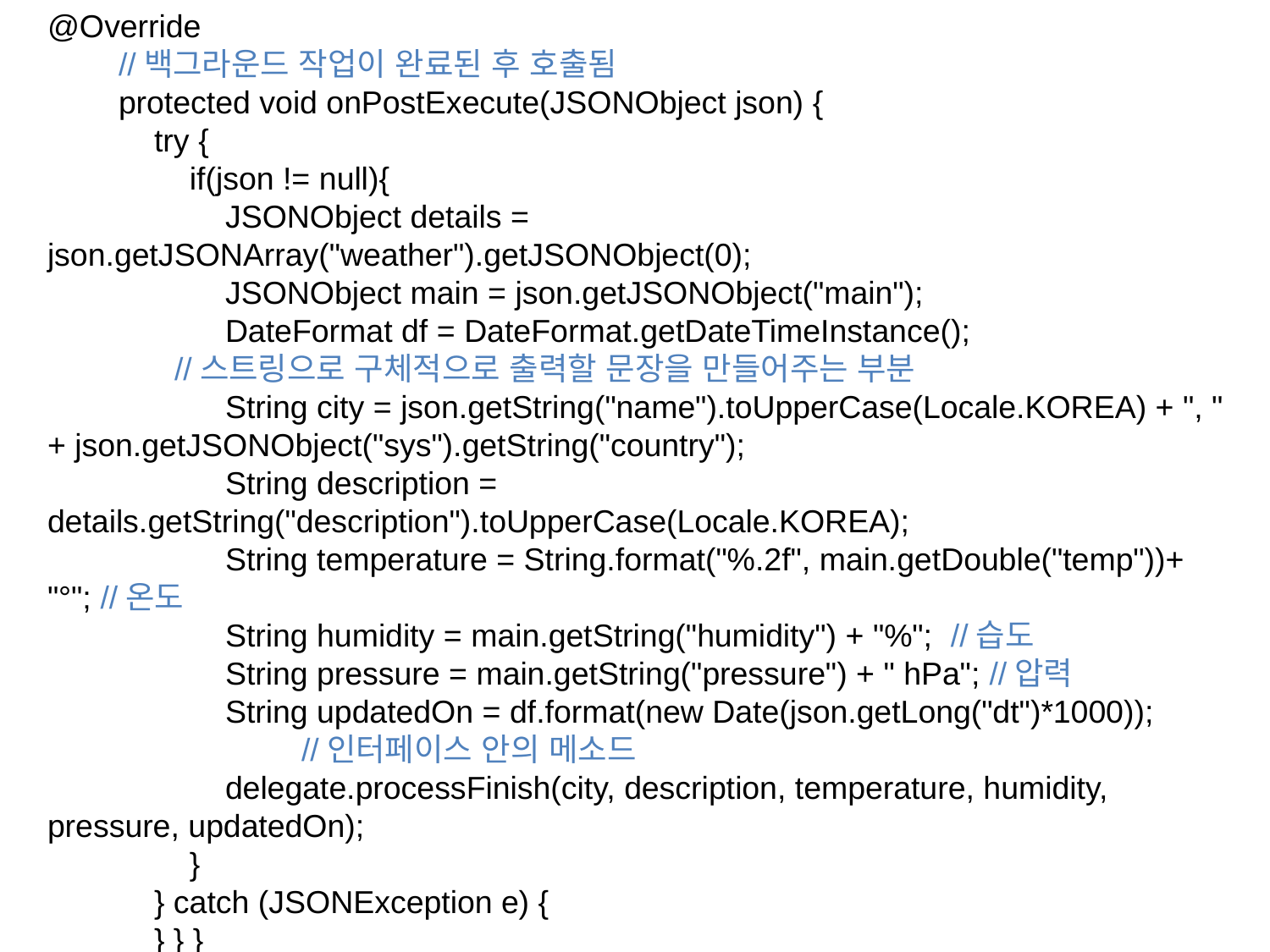

@Override
        //백그라운드 작업이 완료된 후 호출됨
        protected void onPostExecute(JSONObject json) {
            try {
                if(json != null){
                    JSONObject details = json.getJSONArray("weather").getJSONObject(0);
                    JSONObject main = json.getJSONObject("main");
                    DateFormat df = DateFormat.getDateTimeInstance();
	//스트링으로 구체적으로 출력할 문장을 만들어주는 부분
                    String city = json.getString("name").toUpperCase(Locale.KOREA) + ", " + json.getJSONObject("sys").getString("country");
                    String description = details.getString("description").toUpperCase(Locale.KOREA);
                    String temperature = String.format("%.2f", main.getDouble("temp"))+ "°"; //온도
                    String humidity = main.getString("humidity") + "%";  //습도
                    String pressure = main.getString("pressure") + " hPa"; //압력
                    String updatedOn = df.format(new Date(json.getLong("dt")*1000));
		//인터페이스 안의 메소드
                    delegate.processFinish(city, description, temperature, humidity, pressure, updatedOn);
                }
            } catch (JSONException e) {
            } } }